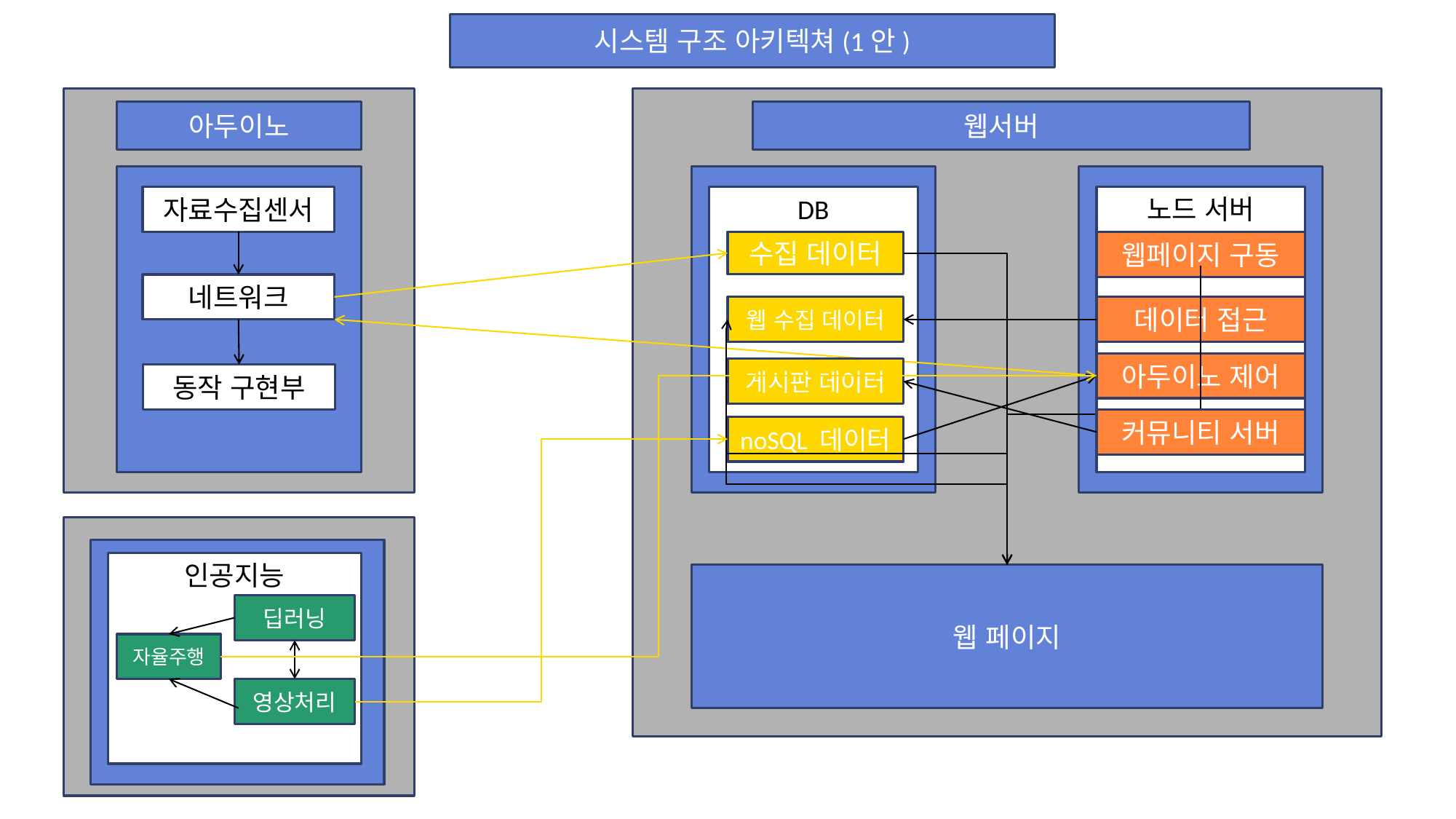

시스템 구조 아키텍쳐(1안)

아두이노
웹서버

자료수집센서
DB
노드 서버
수집 데이터
웹페이지 구동
네트워크
웹 수집 데이터
데이터 접근
아두이노 제어
게시판 데이터
동작 구현부
커뮤니티 서버
noSQL 데이터

인공지능
웹 페이지
딥러닝
자율주행
영상처리